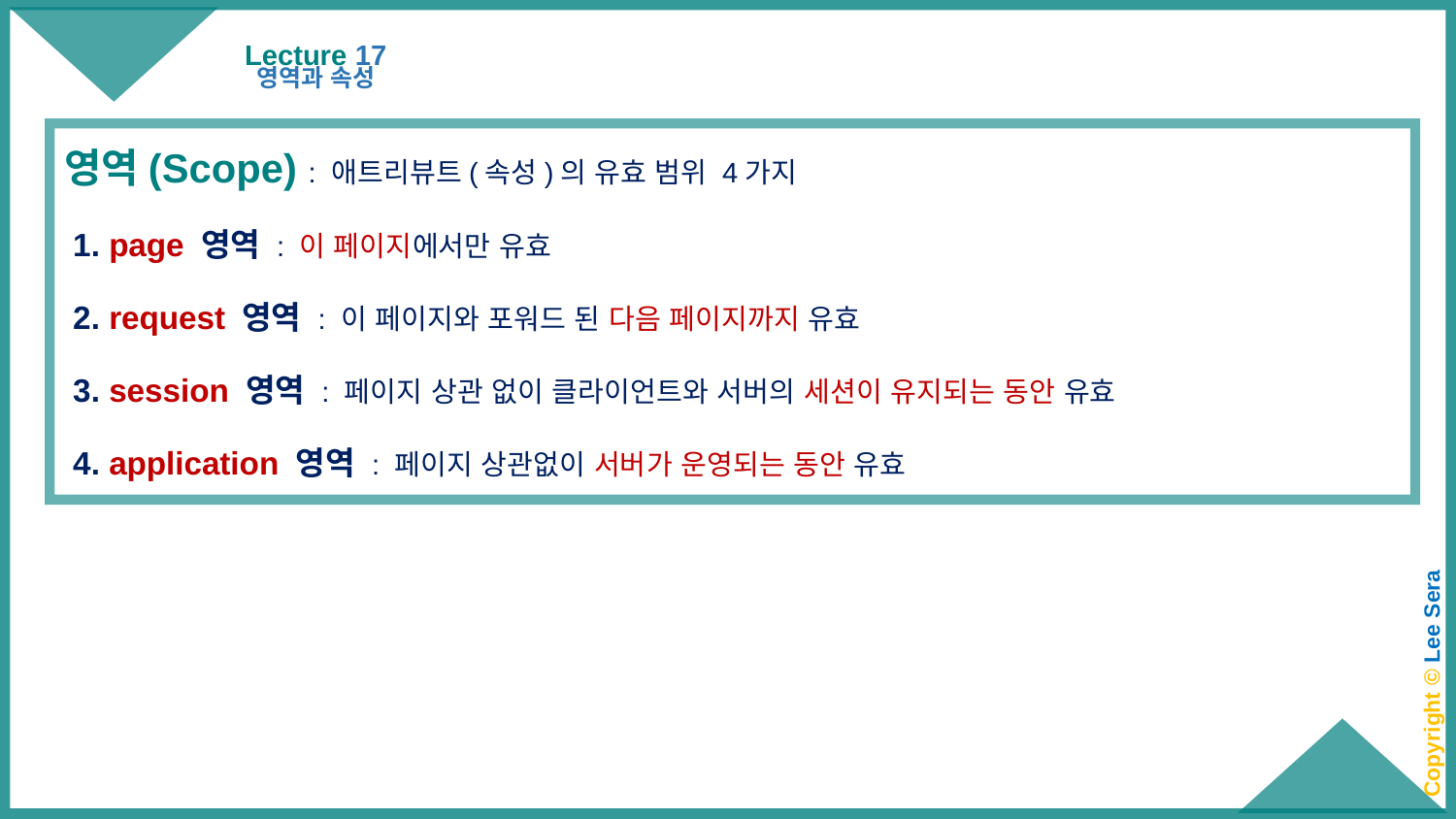

# Lecture 17
영역과 속성
영역(Scope) : 애트리뷰트(속성)의 유효 범위 4가지

 1. page 영역 : 이 페이지에서만 유효

 2. request 영역 : 이 페이지와 포워드 된 다음 페이지까지 유효

 3. session 영역 : 페이지 상관 없이 클라이언트와 서버의 세션이 유지되는 동안 유효

 4. application 영역 : 페이지 상관없이 서버가 운영되는 동안 유효
Copyright © Lee Sera